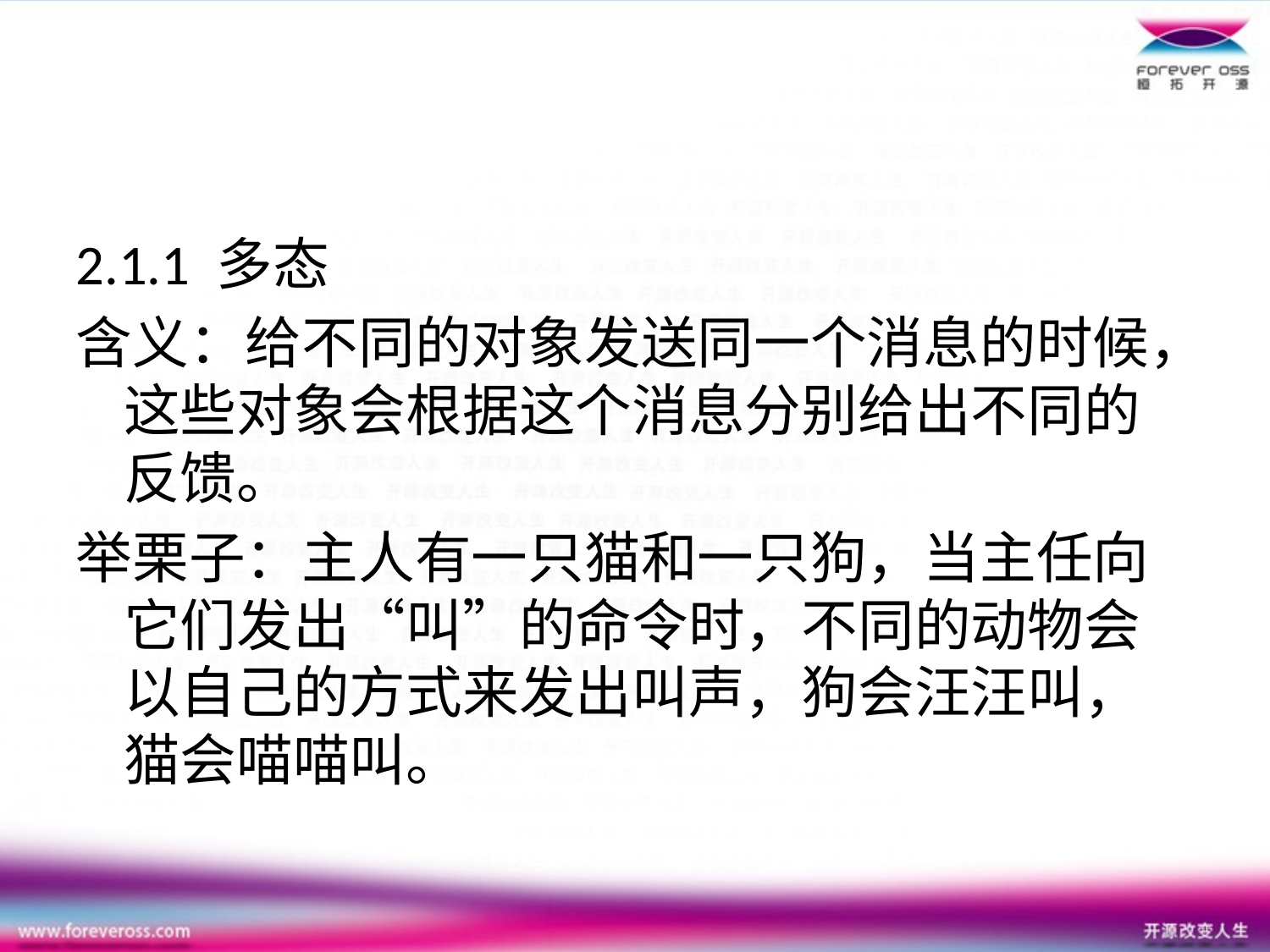

#
2.1.1 多态
含义：给不同的对象发送同一个消息的时候，这些对象会根据这个消息分别给出不同的反馈。
举栗子：主人有一只猫和一只狗，当主任向它们发出“叫”的命令时，不同的动物会以自己的方式来发出叫声，狗会汪汪叫，猫会喵喵叫。